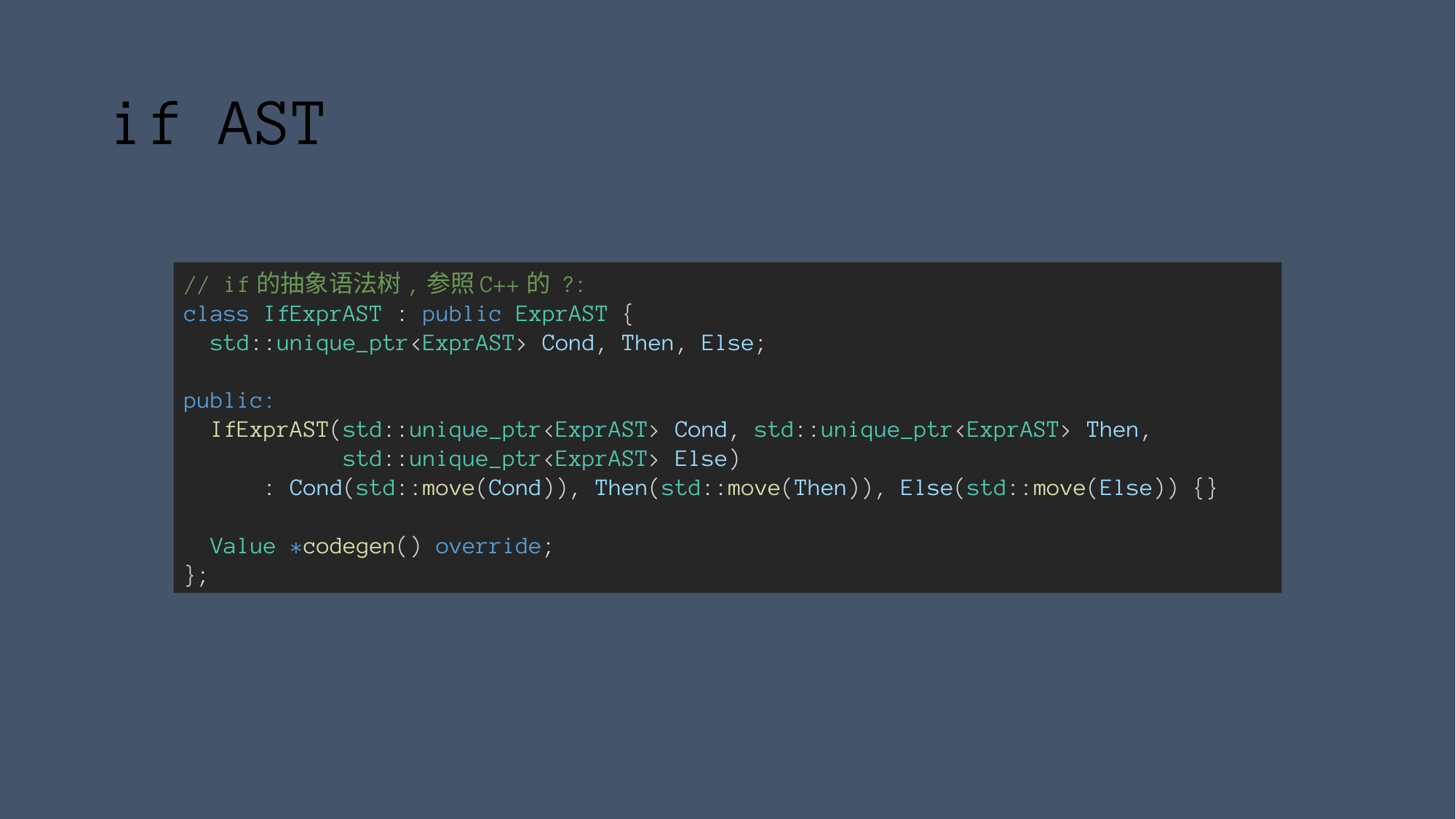

# if AST
// if的抽象语法树,参照C++的 ?:
class IfExprAST : public ExprAST {
  std::unique_ptr<ExprAST> Cond, Then, Else;
public:
  IfExprAST(std::unique_ptr<ExprAST> Cond, std::unique_ptr<ExprAST> Then,
            std::unique_ptr<ExprAST> Else)
      : Cond(std::move(Cond)), Then(std::move(Then)), Else(std::move(Else)) {}
  Value *codegen() override;
};